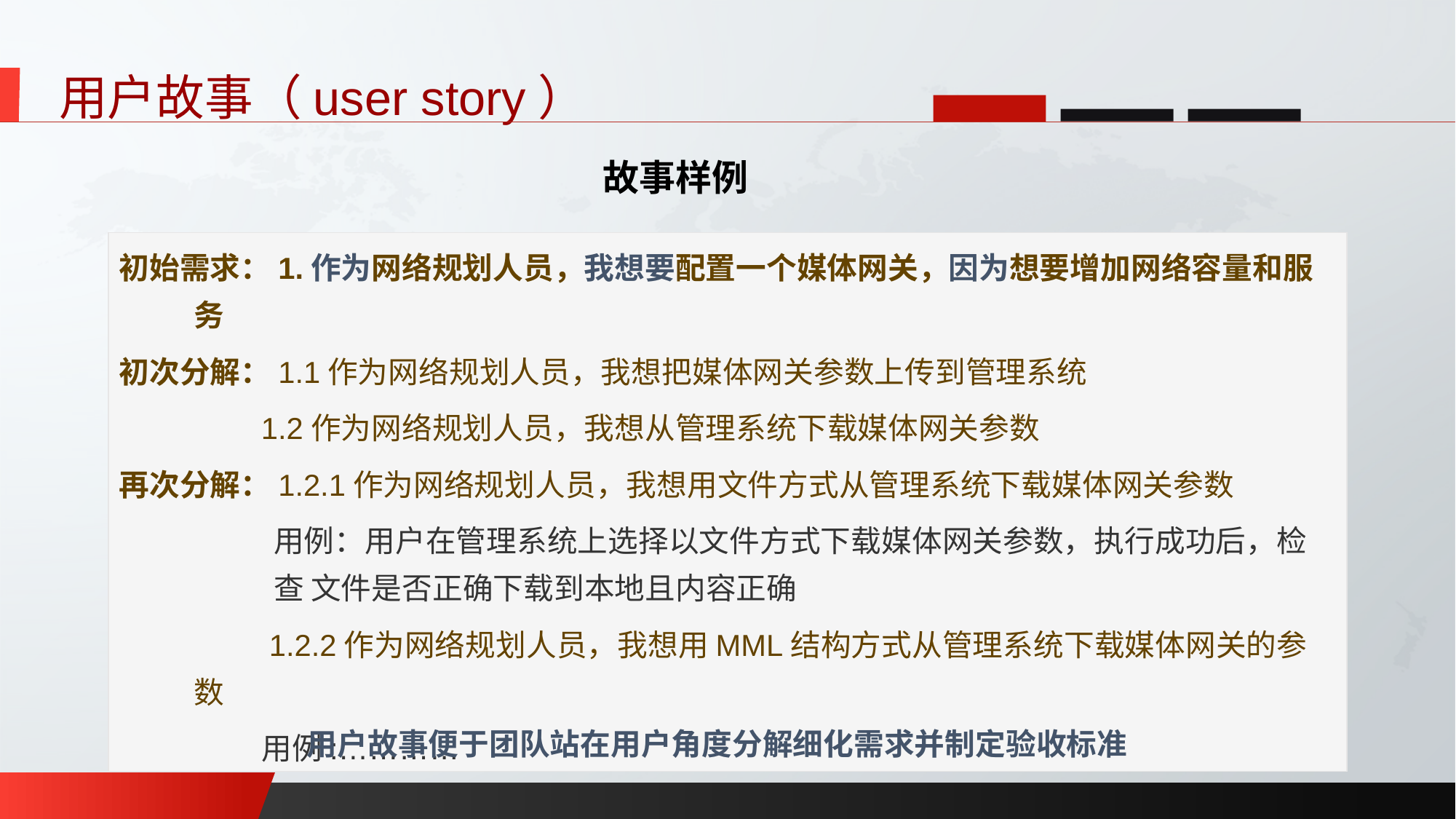

用户故事（user story）

故事样例
初始需求：1.作为网络规划人员，我想要配置一个媒体网关，因为想要增加网络容量和服务
初次分解：1.1作为网络规划人员，我想把媒体网关参数上传到管理系统
                 1.2作为网络规划人员，我想从管理系统下载媒体网关参数
再次分解：1.2.1作为网络规划人员，我想用文件方式从管理系统下载媒体网关参数
	用例：用户在管理系统上选择以文件方式下载媒体网关参数，执行成功后，检查 文件是否正确下载到本地且内容正确
	         1.2.2作为网络规划人员，我想用MML结构方式从管理系统下载媒体网关的参数
	         用例:…………
用户故事便于团队站在用户角度分解细化需求并制定验收标准